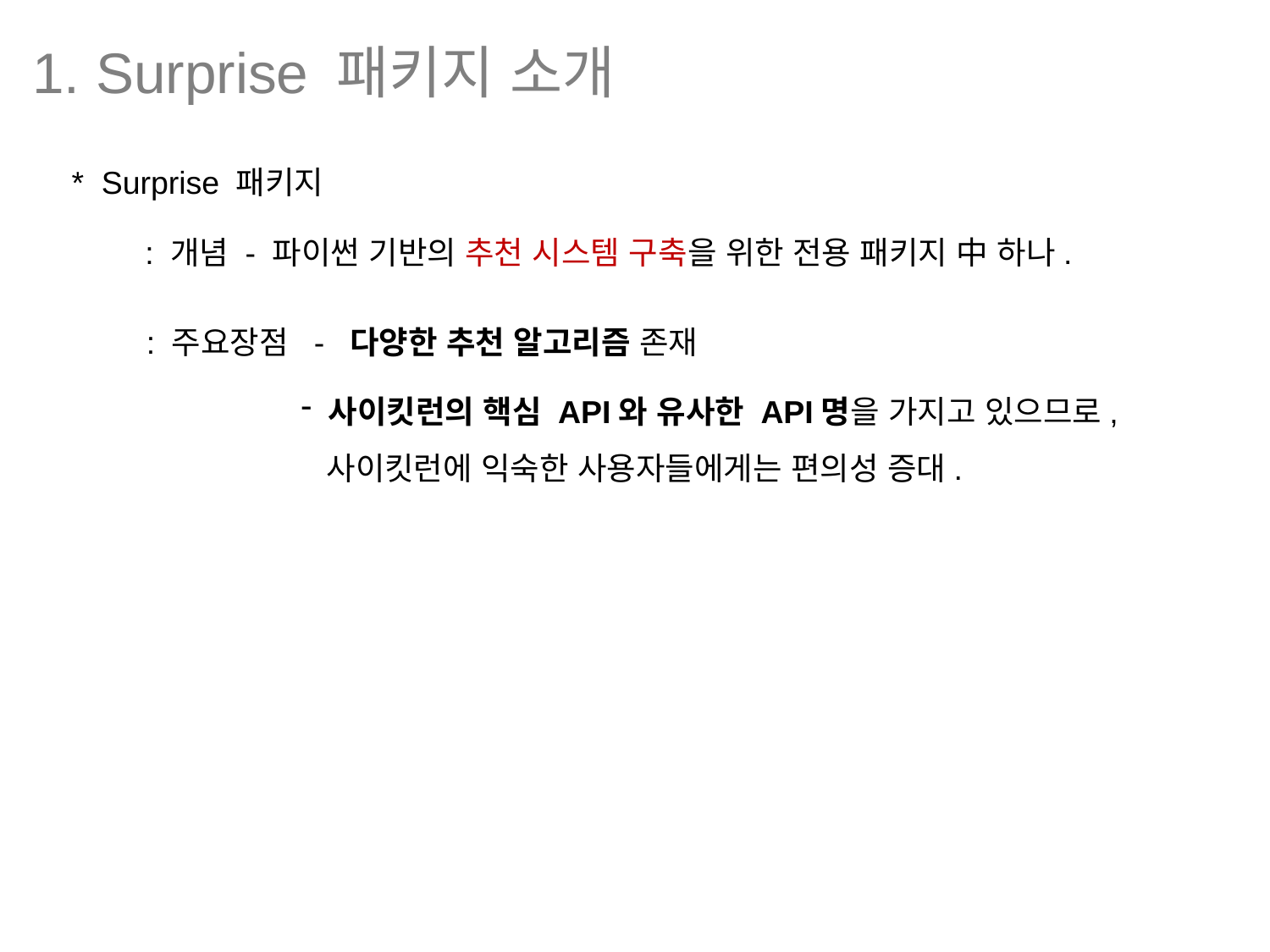

# 1. Surprise 패키지 소개
*  Surprise 패키지
: 개념 - 파이썬 기반의 추천 시스템 구축을 위한 전용 패키지 中 하나.
: 주요장점  -  다양한 추천 알고리즘 존재
 사이킷런의 핵심 API와 유사한 API명을 가지고 있으므로,
  사이킷런에 익숙한 사용자들에게는 편의성 증대.